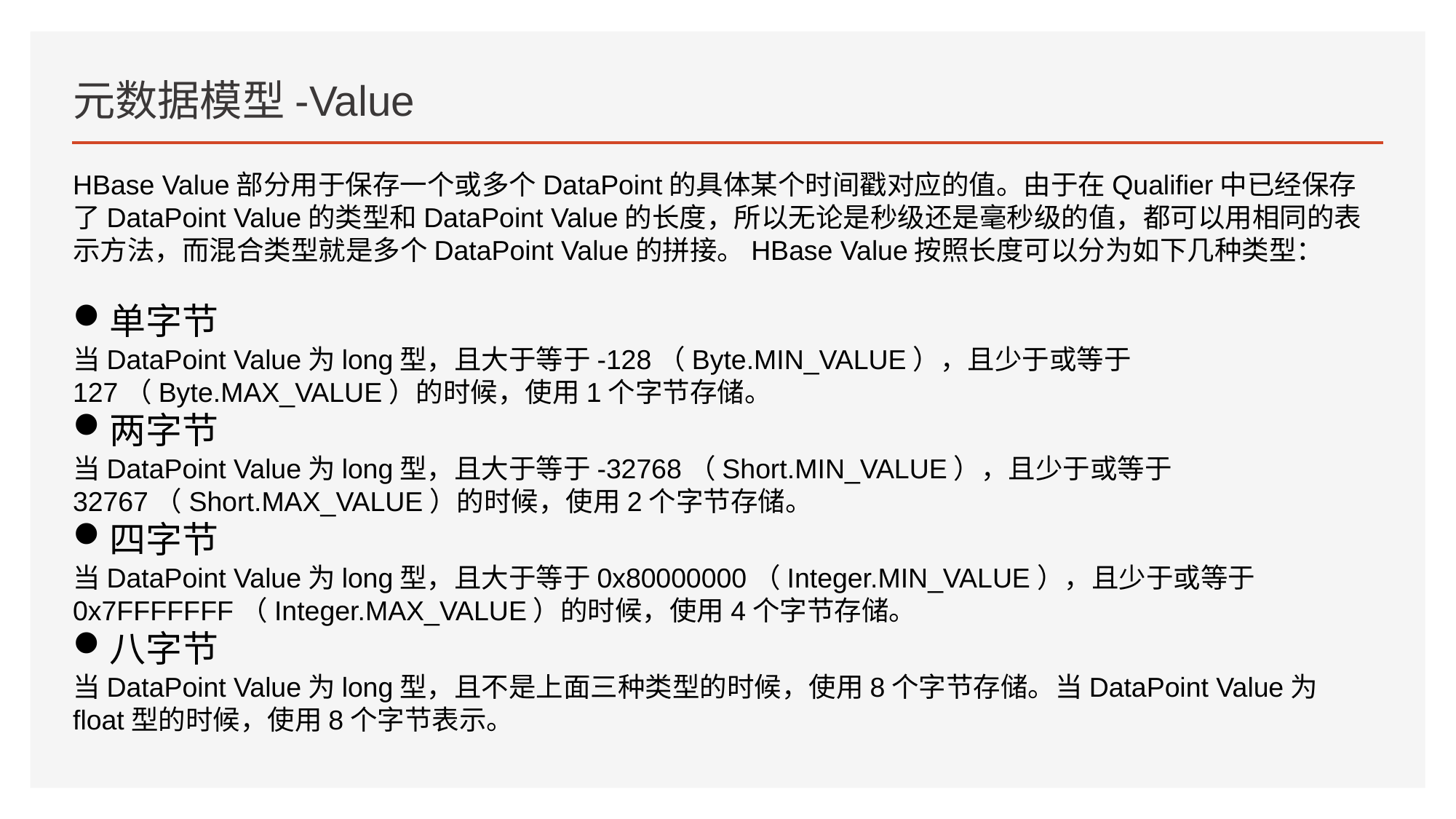

# 元数据模型-Value
HBase Value部分用于保存一个或多个DataPoint的具体某个时间戳对应的值。由于在Qualifier中已经保存了DataPoint Value的类型和DataPoint Value的长度，所以无论是秒级还是毫秒级的值，都可以用相同的表示方法，而混合类型就是多个DataPoint Value的拼接。HBase Value按照长度可以分为如下几种类型：

单字节
当DataPoint Value为long型，且大于等于-128（Byte.MIN_VALUE），且少于或等于127（Byte.MAX_VALUE）的时候，使用1个字节存储。
两字节
当DataPoint Value为long型，且大于等于-32768（Short.MIN_VALUE），且少于或等于32767（Short.MAX_VALUE）的时候，使用2个字节存储。
四字节
当DataPoint Value为long型，且大于等于0x80000000（Integer.MIN_VALUE），且少于或等于0x7FFFFFFF（Integer.MAX_VALUE）的时候，使用4个字节存储。
八字节
当DataPoint Value为long型，且不是上面三种类型的时候，使用8个字节存储。当DataPoint Value为float型的时候，使用8个字节表示。